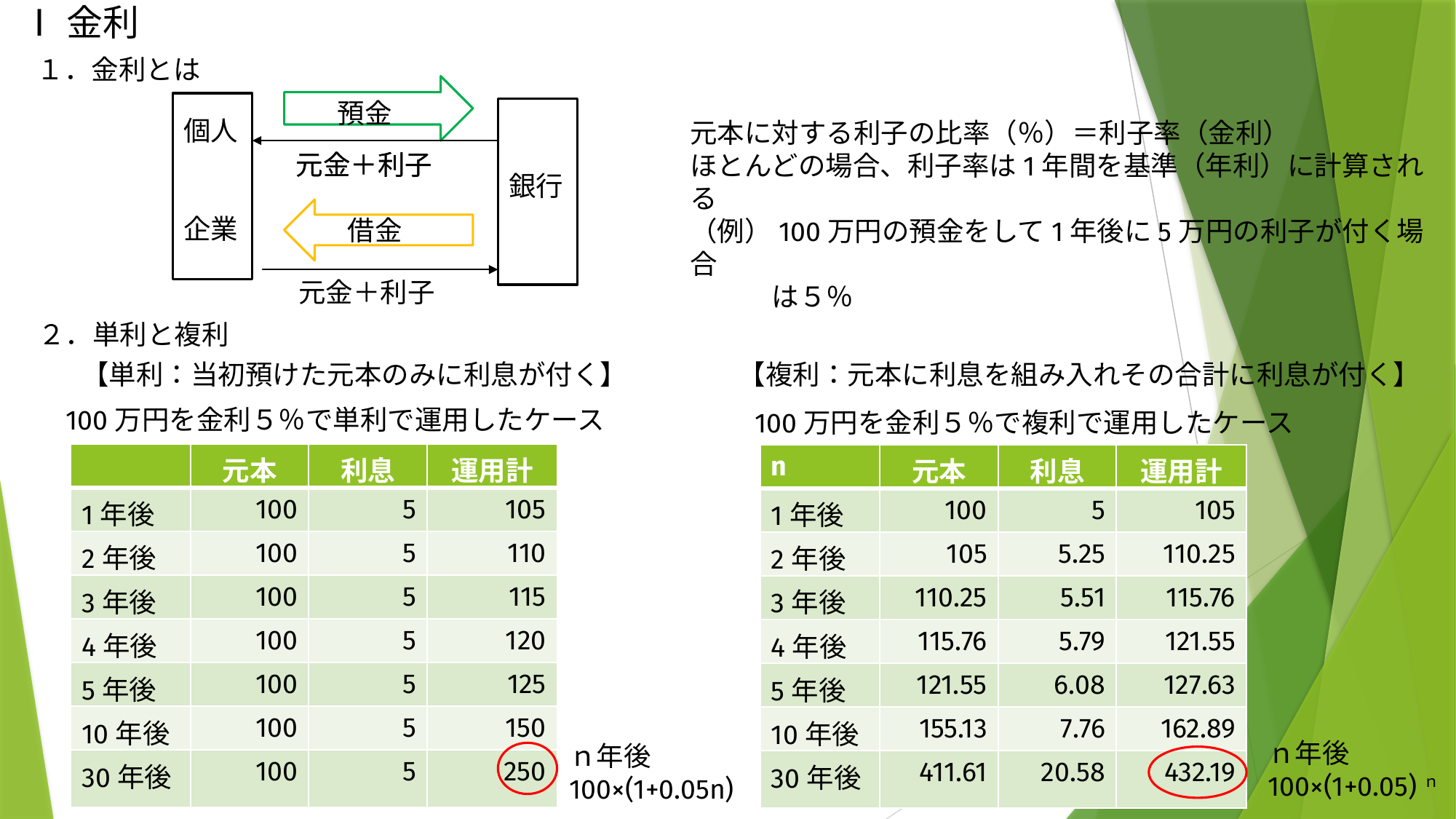

Ⅰ金利
１．金利とは
預金
預金

個人

企業

元本に対する利子の比率（％）＝利子率（金利）
ほとんどの場合、利子率は1年間を基準（年利）に計算される
（例）100万円の預金をして1年後に5万円の利子が付く場合
　　　は５％

元金＋利子
元金＋利子
銀行

借金
元金＋利子
２．単利と複利
【単利：当初預けた元本のみに利息が付く】
【複利：元本に利息を組み入れその合計に利息が付く】
100万円を金利５％で単利で運用したケース
100万円を金利５％で複利で運用したケース
|  | 元本 | 利息 | 運用計 |
| --- | --- | --- | --- |
| 1年後 | 100 | 5 | 105 |
| 2年後 | 100 | 5 | 110 |
| 3年後 | 100 | 5 | 115 |
| 4年後 | 100 | 5 | 120 |
| 5年後 | 100 | 5 | 125 |
| 10年後 | 100 | 5 | 150 |
| 30年後 | 100 | 5 | 250 |
| n | 元本 | 利息 | 運用計 |
| --- | --- | --- | --- |
| 1年後 | 100 | 5 | 105 |
| 2年後 | 105 | 5.25 | 110.25 |
| 3年後 | 110.25 | 5.51 | 115.76 |
| 4年後 | 115.76 | 5.79 | 121.55 |
| 5年後 | 121.55 | 6.08 | 127.63 |
| 10年後 | 155.13 | 7.76 | 162.89 |
| 30年後 | 411.61 | 20.58 | 432.19 |
ｎ年後
100×(1+0.05)ｎ

ｎ年後
100×(1+0.05n)